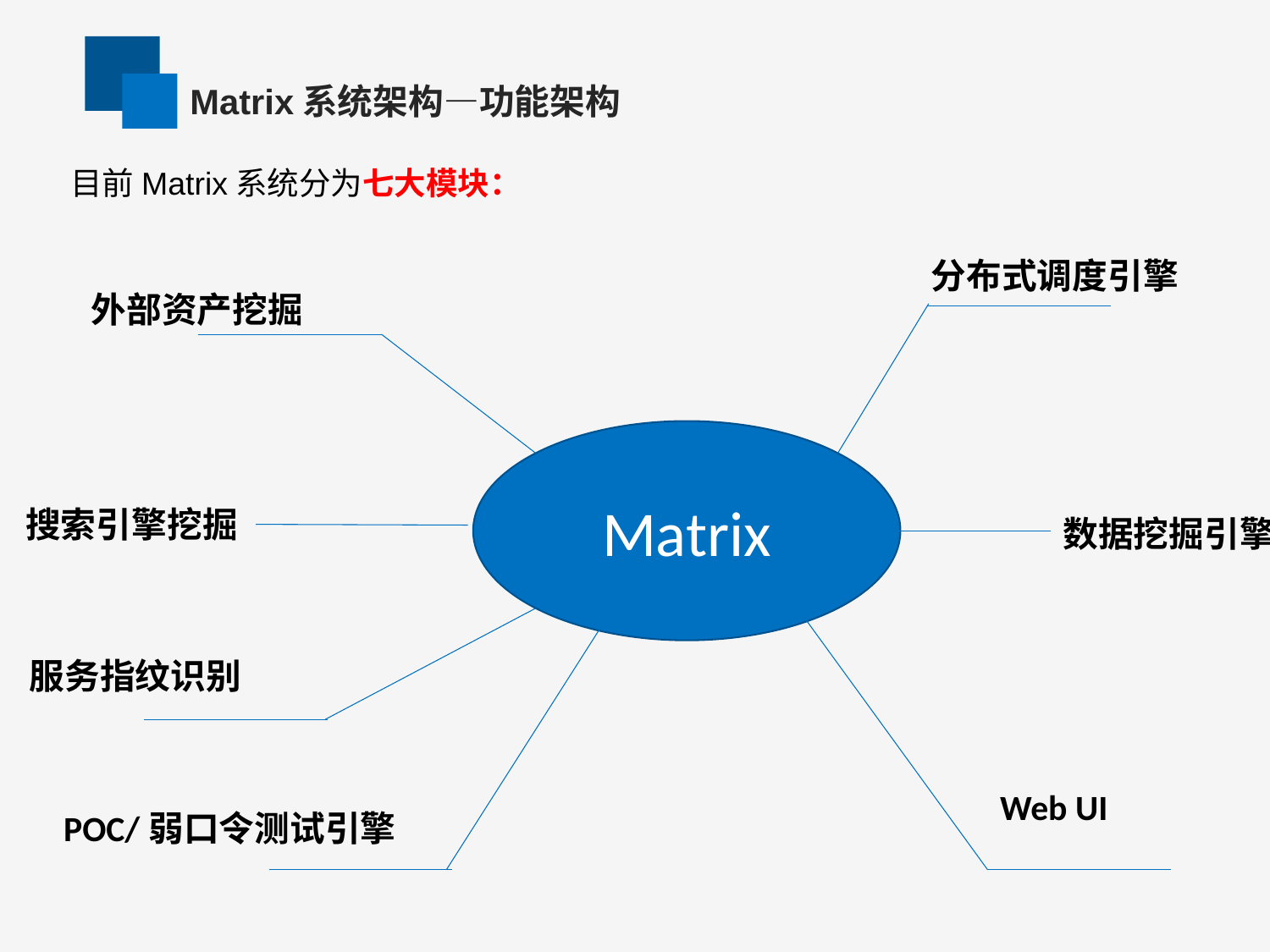

Matrix系统架构—功能架构
目前Matrix系统分为七大模块：
分布式调度引擎
外部资产挖掘
Matrix
搜索引擎挖掘
数据挖掘引擎
服务指纹识别
Web UI
POC/弱口令测试引擎